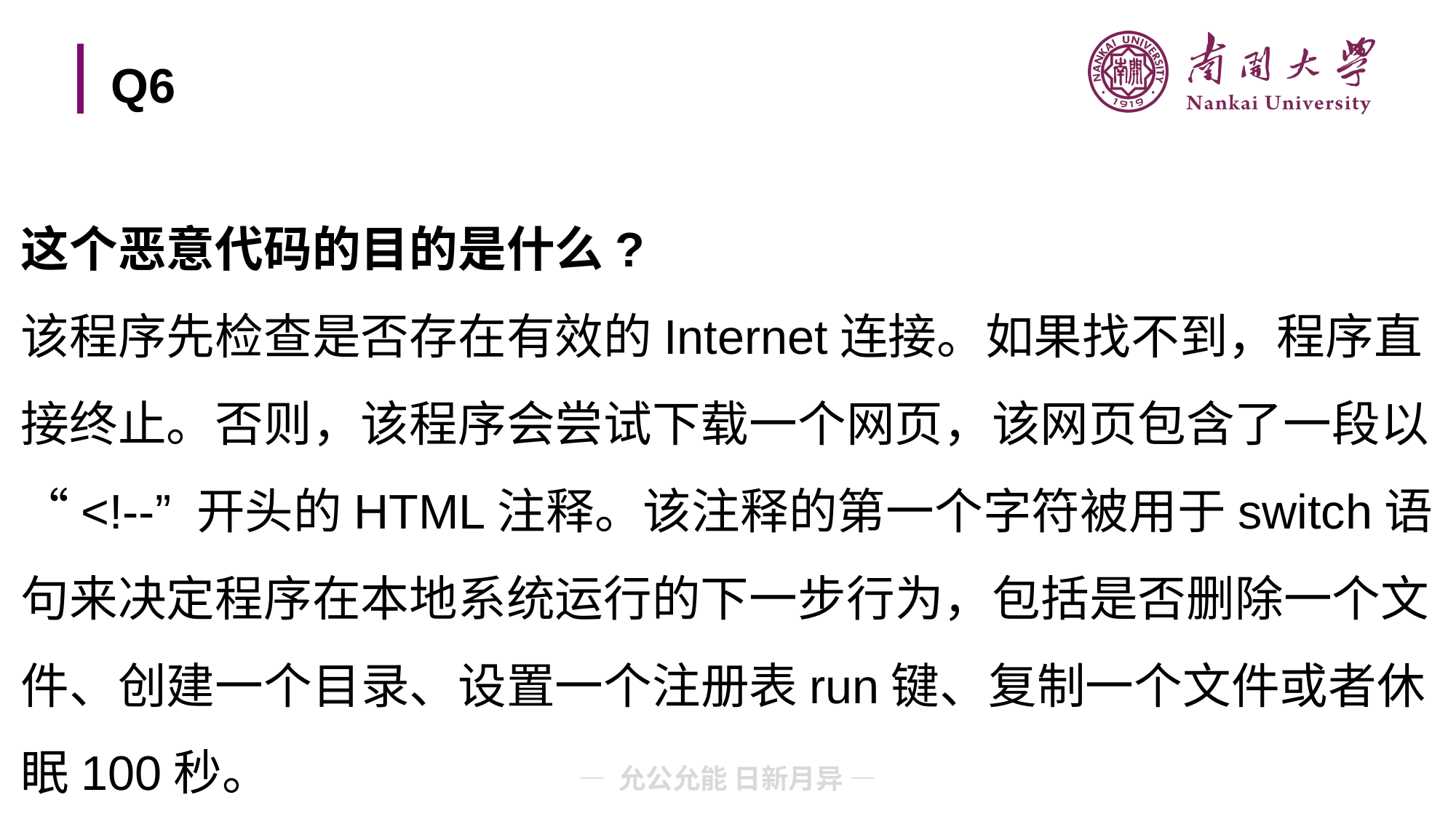

# Q6
这个恶意代码的目的是什么?
该程序先检查是否存在有效的Internet连接。如果找不到，程序直接终止。否则，该程序会尝试下载一个网页，该网页包含了一段以“<!--” 开头的HTML注释。该注释的第一个字符被用于switch语句来决定程序在本地系统运行的下一步行为，包括是否删除一个文件、创建一个目录、设置一个注册表run键、复制一个文件或者休眠100秒。